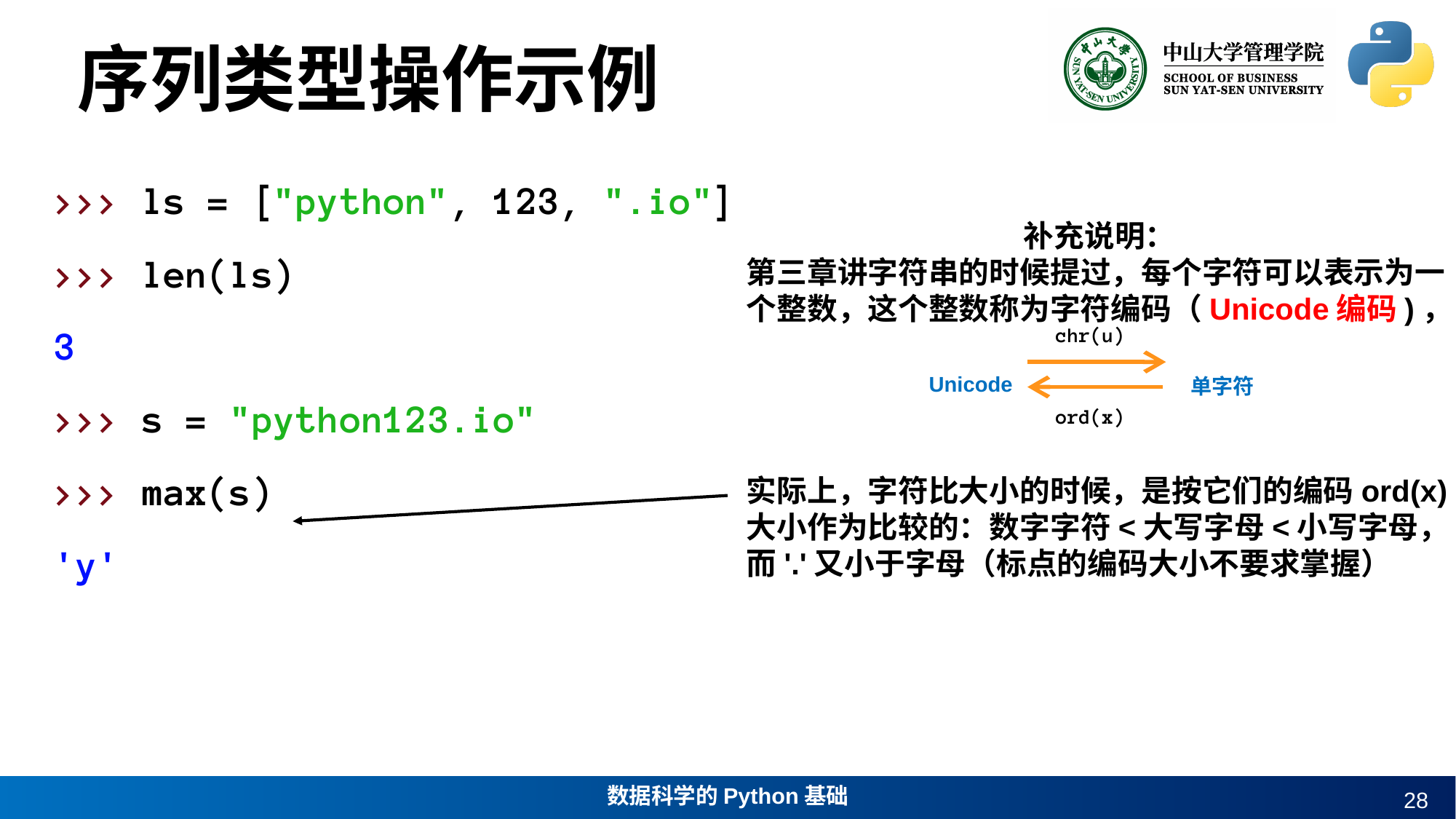

序列类型操作示例
>>> ls = ["python", 123, ".io"]
>>> len(ls)
3
>>> s = "python123.io"
>>> max(s)
'y'
补充说明：
第三章讲字符串的时候提过，每个字符可以表示为一个整数，这个整数称为字符编码（Unicode编码)，

实际上，字符比大小的时候，是按它们的编码ord(x)
大小作为比较的：数字字符<大写字母<小写字母，
而'.'又小于字母（标点的编码大小不要求掌握）
chr(u)
Unicode
单字符
ord(x)